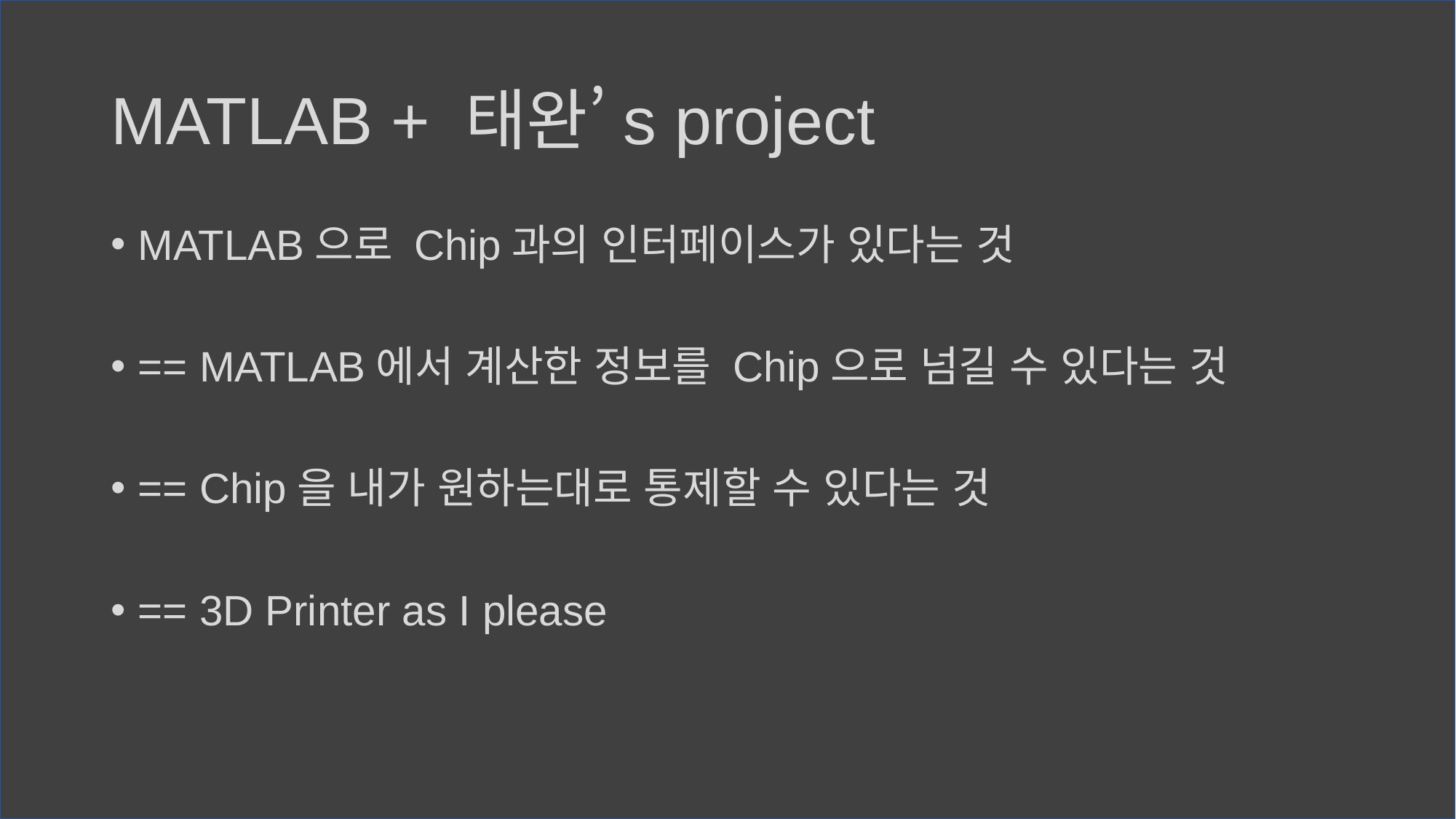

# MATLAB + 태완’s project
MATLAB으로 Chip과의 인터페이스가 있다는 것

== MATLAB에서 계산한 정보를 Chip으로 넘길 수 있다는 것

== Chip을 내가 원하는대로 통제할 수 있다는 것

== 3D Printer as I please